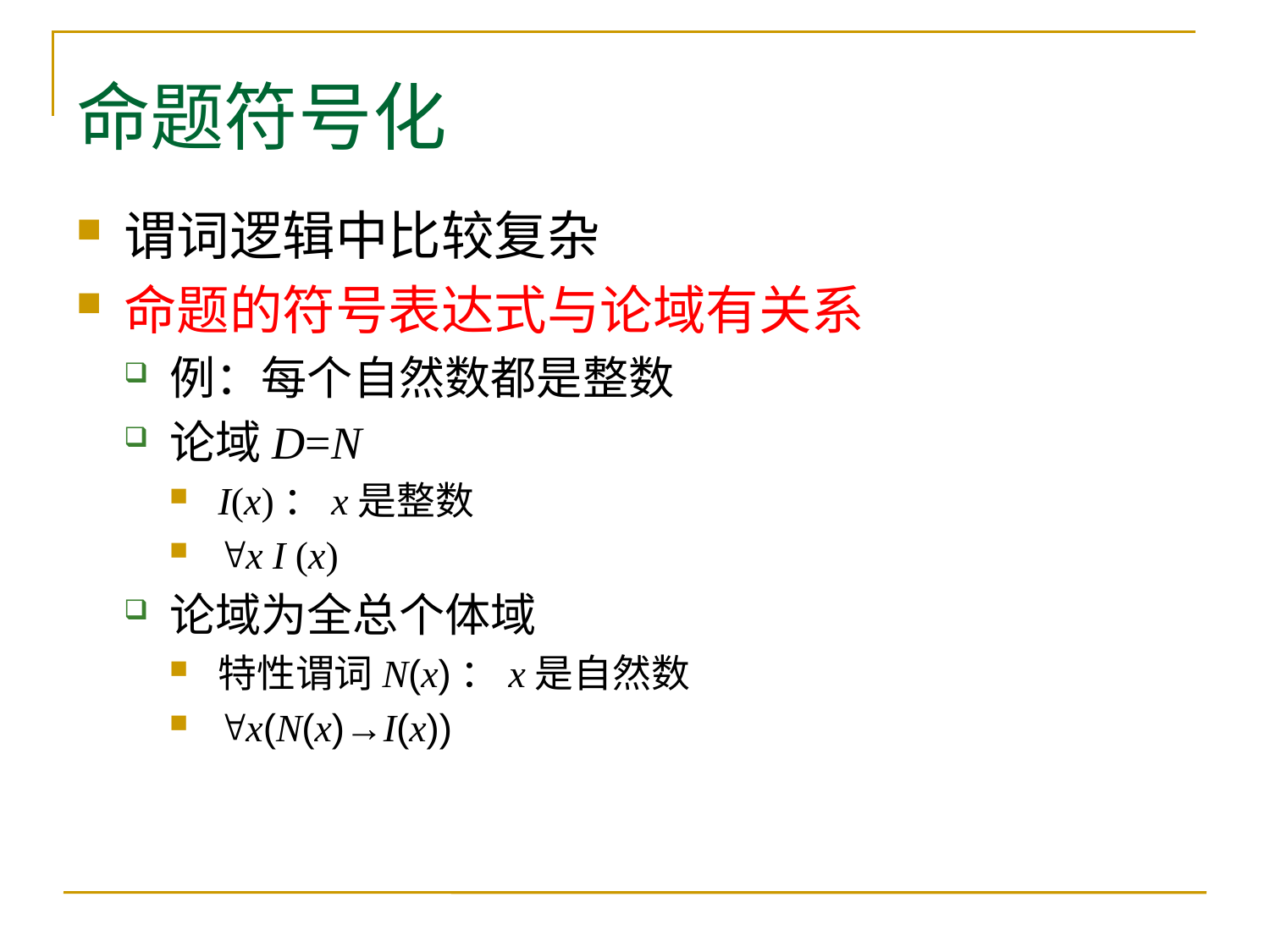

# 命题符号化
谓词逻辑中比较复杂
命题的符号表达式与论域有关系
例：每个自然数都是整数
论域D=N
I(x)：x是整数
∀x I (x)
论域为全总个体域
特性谓词N(x)：x是自然数
∀x(N(x)→I(x))